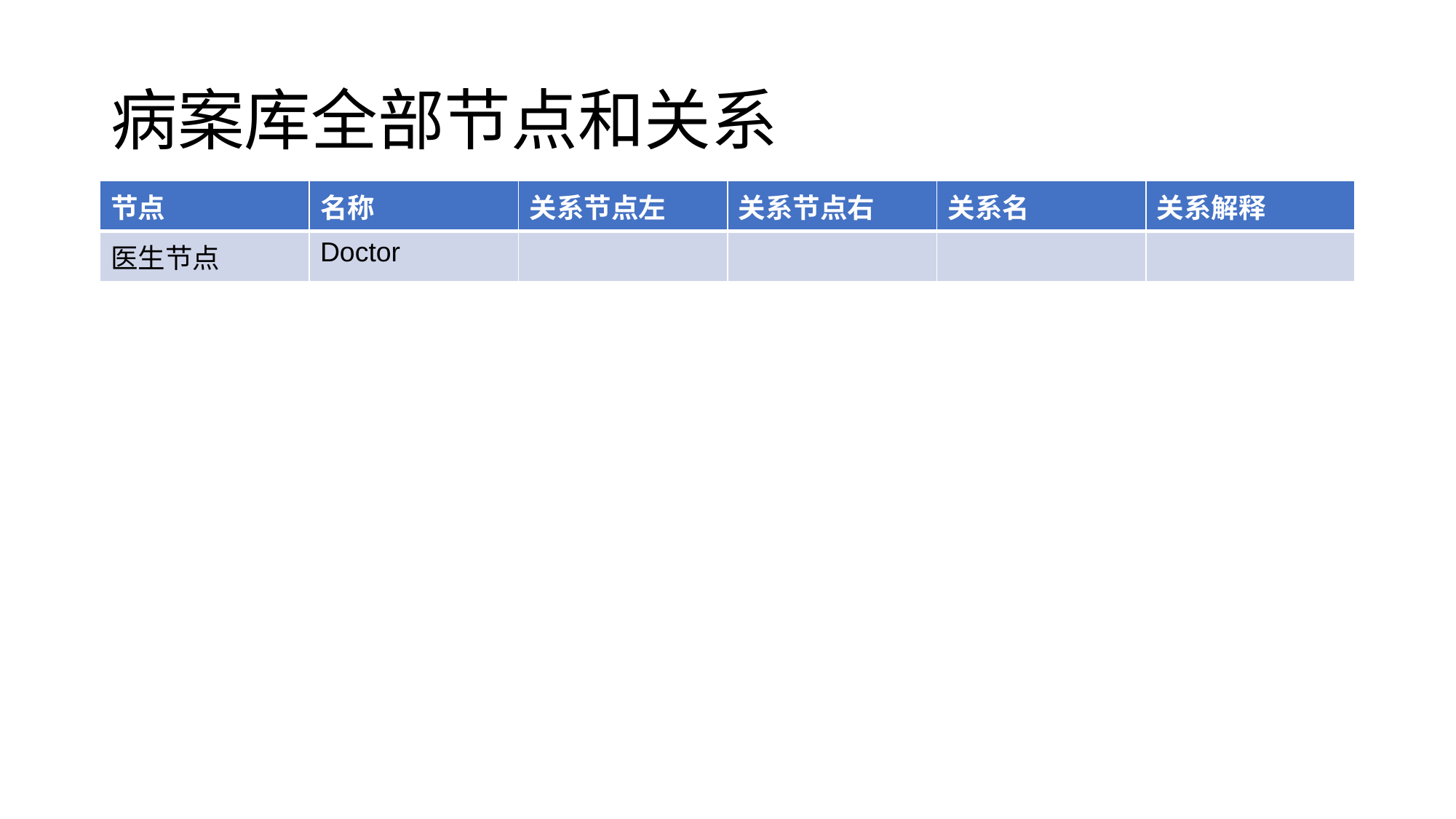

# 病案库全部节点和关系
| 节点 | 名称 | 关系节点左 | 关系节点右 | 关系名 | 关系解释 |
| --- | --- | --- | --- | --- | --- |
| 医生节点 | Doctor |  |  |  |  |